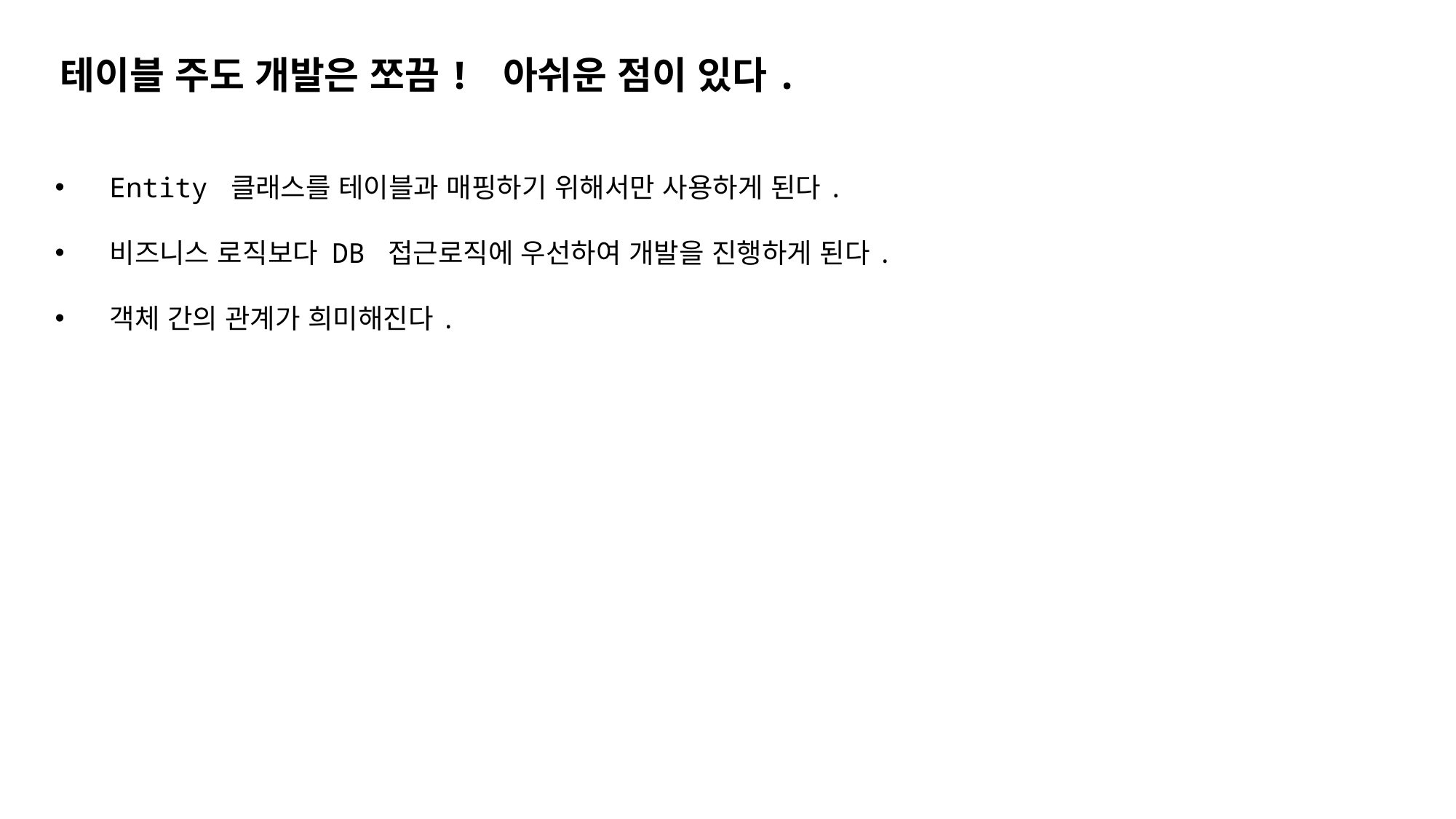

테이블 주도 개발은 쪼끔! 아쉬운 점이 있다.
Entity 클래스를 테이블과 매핑하기 위해서만 사용하게 된다.

비즈니스 로직보다 DB 접근로직에 우선하여 개발을 진행하게 된다.

객체 간의 관계가 희미해진다.